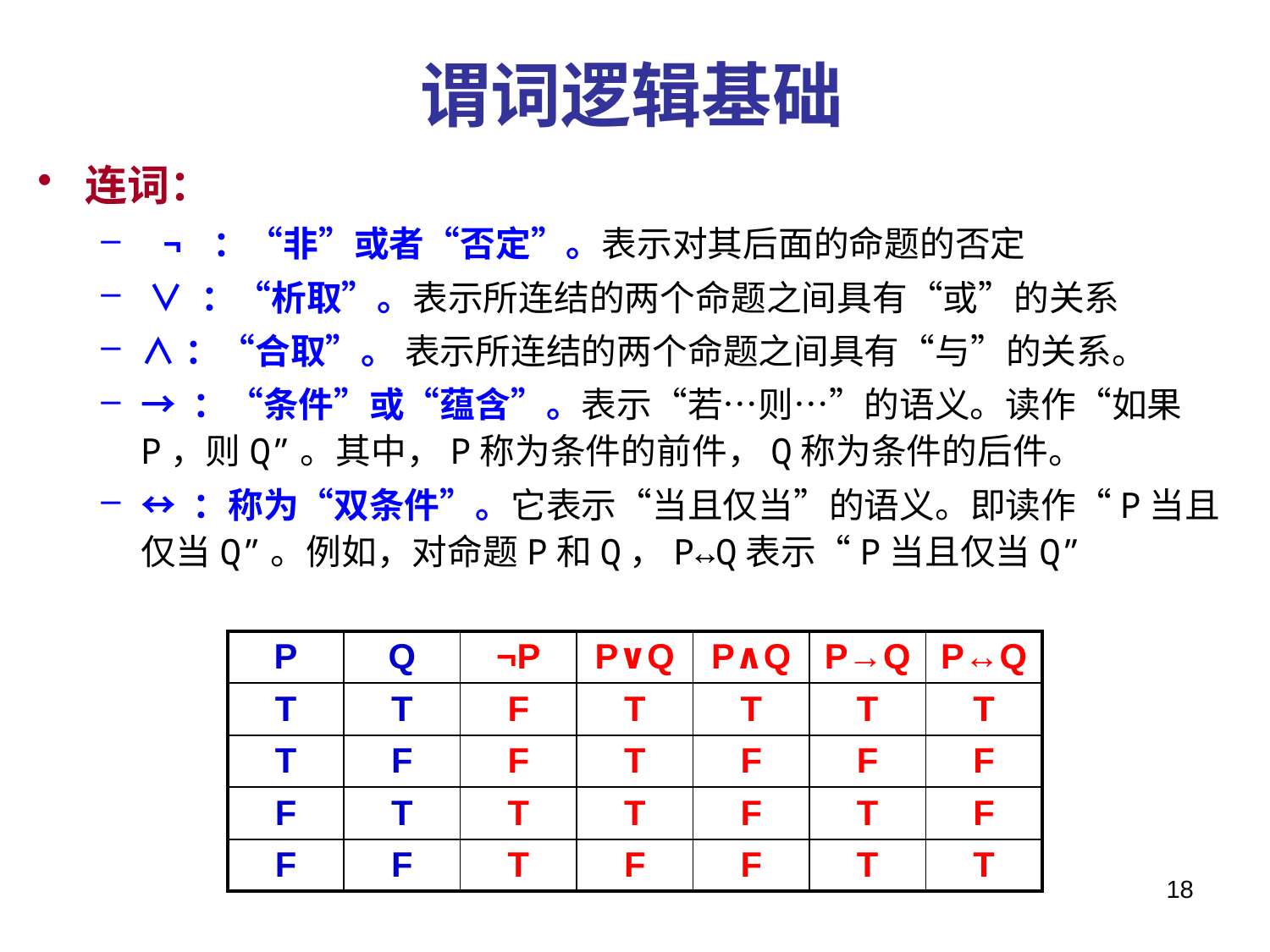

# 谓词逻辑基础
连词：
 ¬ ：“非”或者“否定”。表示对其后面的命题的否定
 ∨ ：“析取”。表示所连结的两个命题之间具有“或”的关系
∧：“合取”。 表示所连结的两个命题之间具有“与”的关系。
→ ：“条件”或“蕴含”。表示“若…则…”的语义。读作“如果P，则Q”。其中，P称为条件的前件，Q称为条件的后件。
↔ ：称为“双条件”。它表示“当且仅当”的语义。即读作“P当且仅当Q”。例如，对命题P和Q，P↔Q表示“P当且仅当Q”
| P | Q | ¬P | P∨Q | P∧Q | P→Q | P↔Q |
| --- | --- | --- | --- | --- | --- | --- |
| T | T | F | T | T | T | T |
| T | F | F | T | F | F | F |
| F | T | T | T | F | T | F |
| F | F | T | F | F | T | T |
18